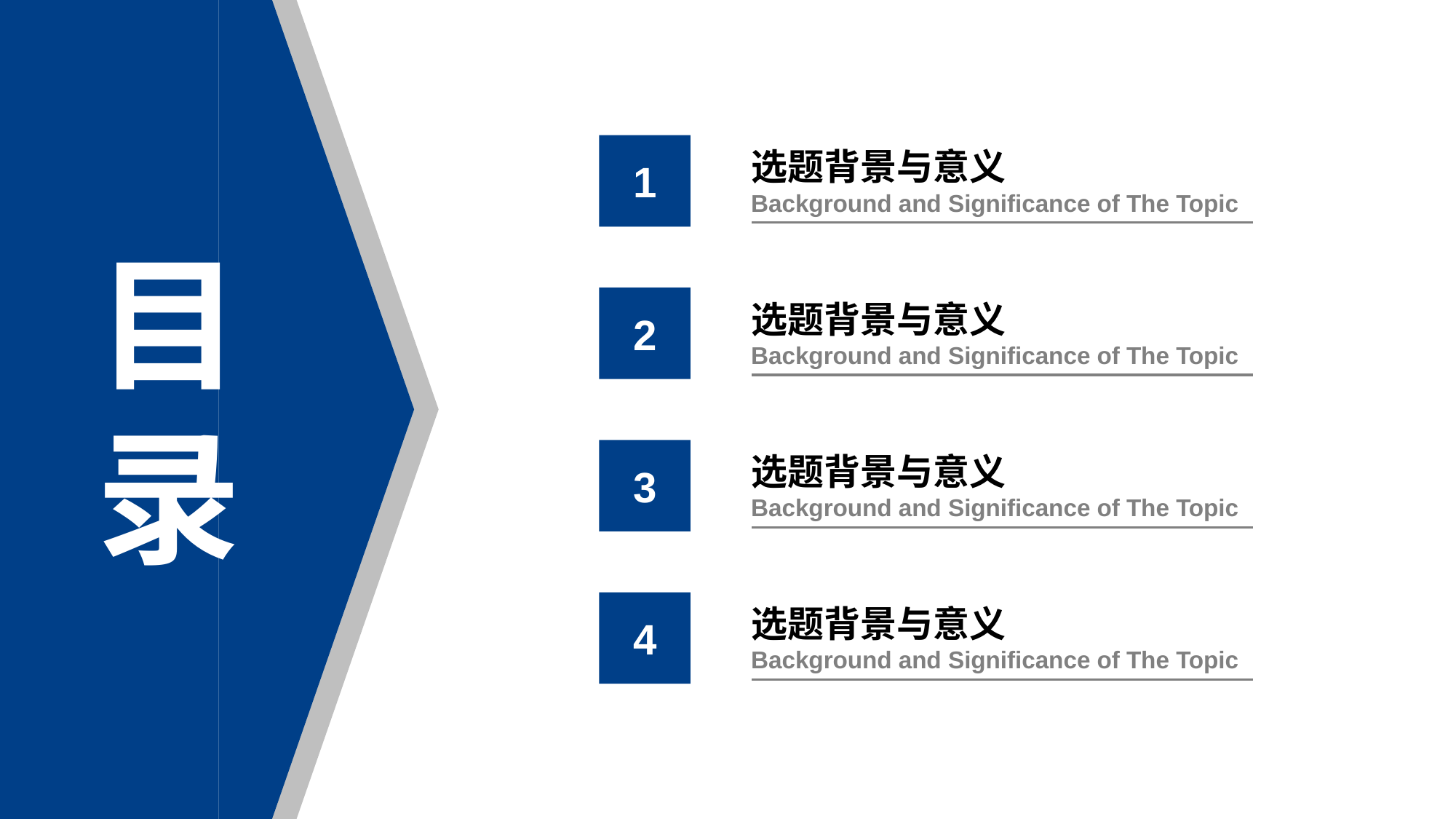

1
选题背景与意义
Background and Significance of The Topic
目录
2
选题背景与意义
Background and Significance of The Topic
3
选题背景与意义
Background and Significance of The Topic
4
选题背景与意义
Background and Significance of The Topic